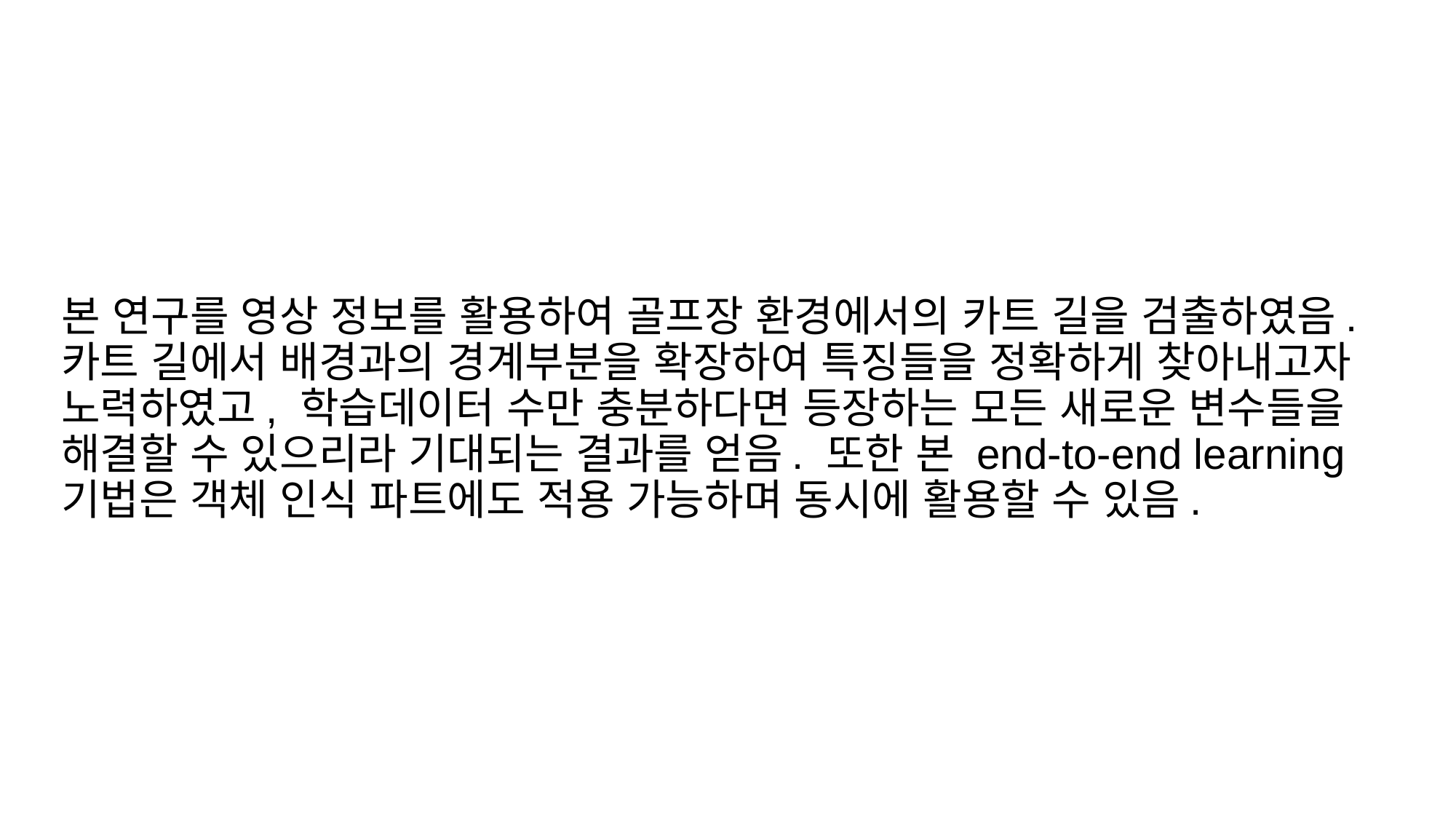

# 본 연구를 영상 정보를 활용하여 골프장 환경에서의 카트 길을 검출하였음. 카트 길에서 배경과의 경계부분을 확장하여 특징들을 정확하게 찾아내고자 노력하였고, 학습데이터 수만 충분하다면 등장하는 모든 새로운 변수들을 해결할 수 있으리라 기대되는 결과를 얻음. 또한 본 end-to-end learning 기법은 객체 인식 파트에도 적용 가능하며 동시에 활용할 수 있음.